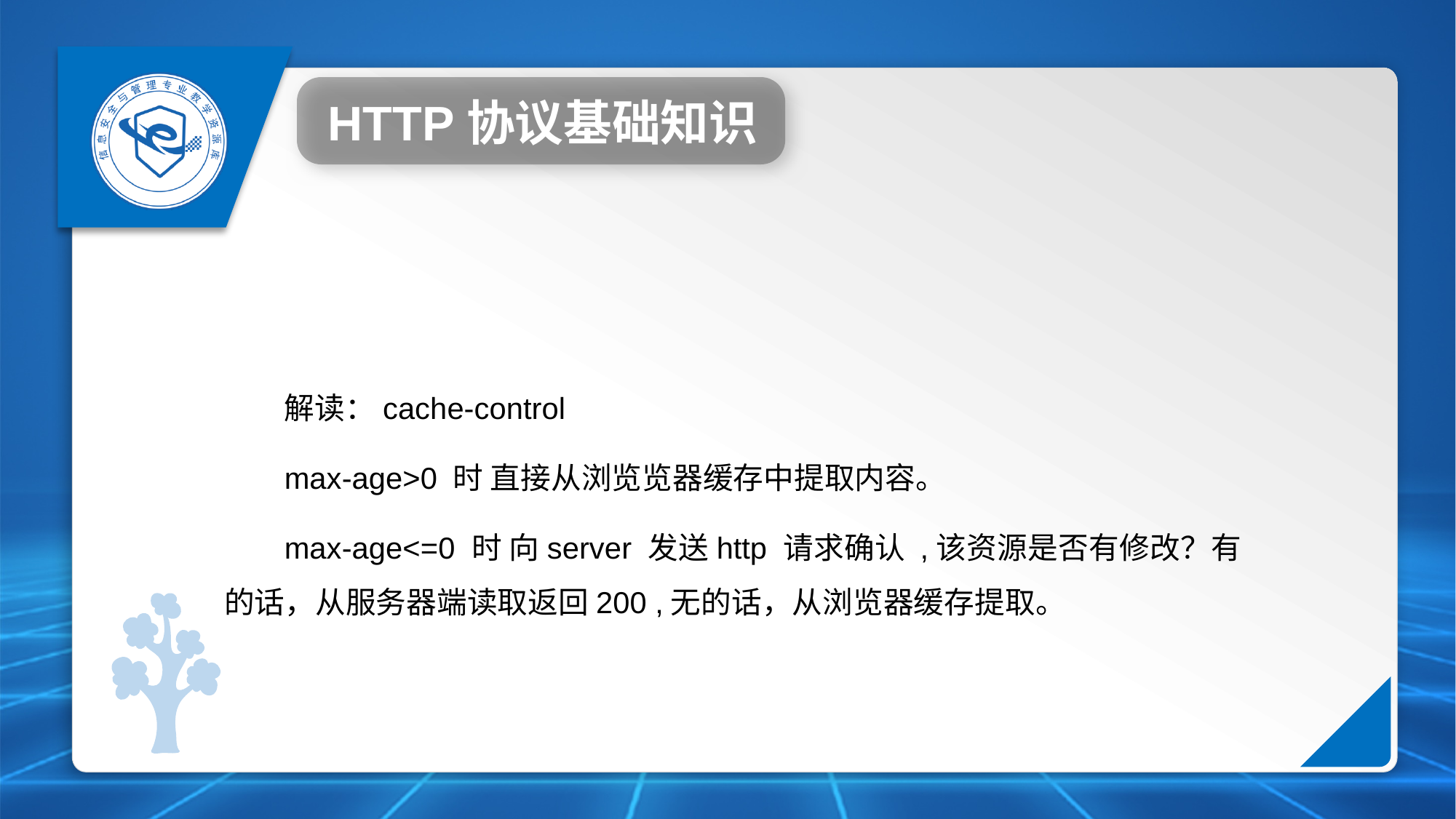

HTTP协议基础知识
解读：cache-control
max-age>0 时 直接从浏览览器缓存中提取内容。
max-age<=0 时 向server 发送http 请求确认 ,该资源是否有修改？有的话，从服务器端读取返回200 ,无的话，从浏览器缓存提取。